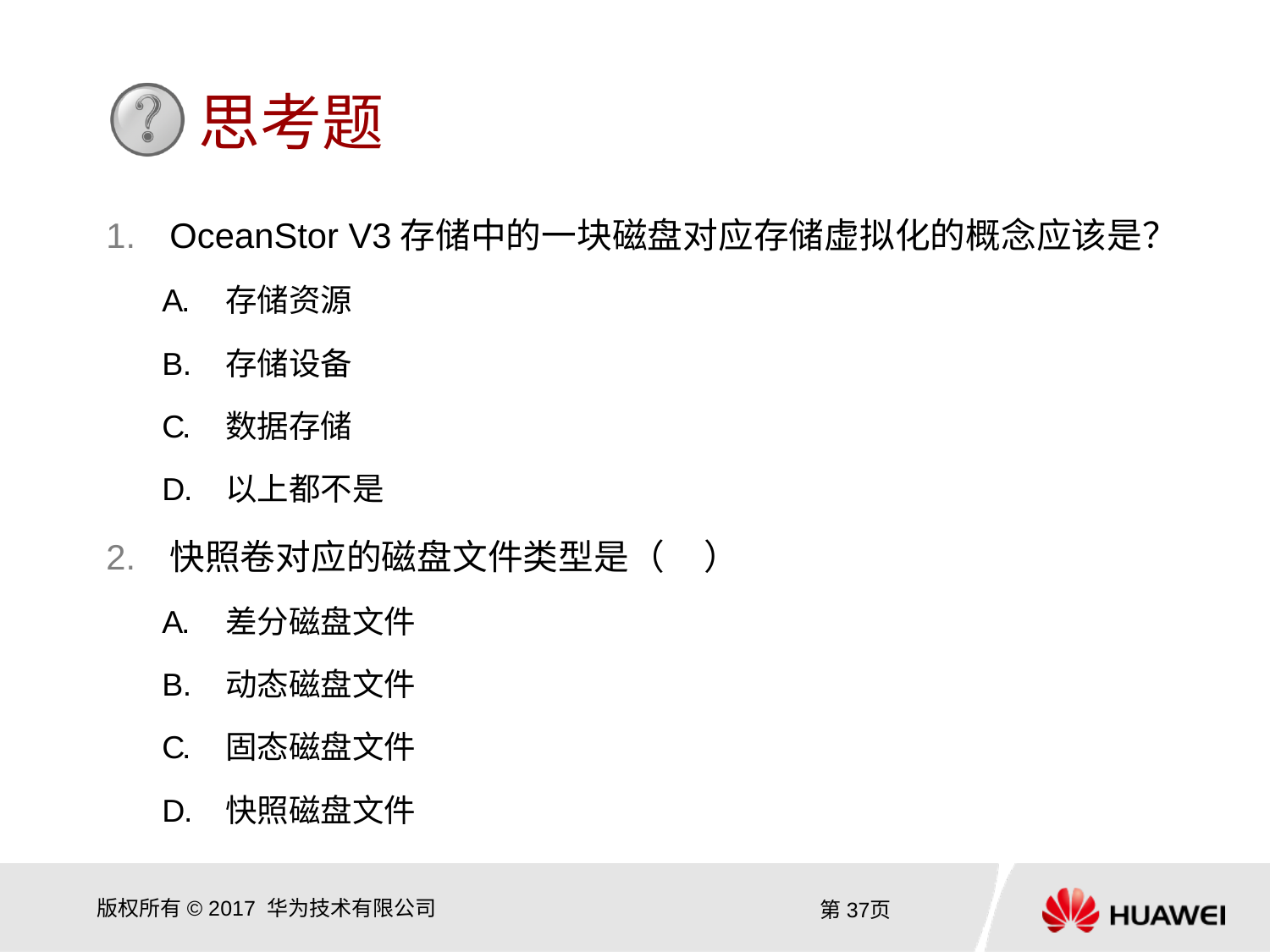

OceanStor V3存储中的一块磁盘对应存储虚拟化的概念应该是？
存储资源
存储设备
数据存储
以上都不是
快照卷对应的磁盘文件类型是（     ）
差分磁盘文件
动态磁盘文件
固态磁盘文件
快照磁盘文件